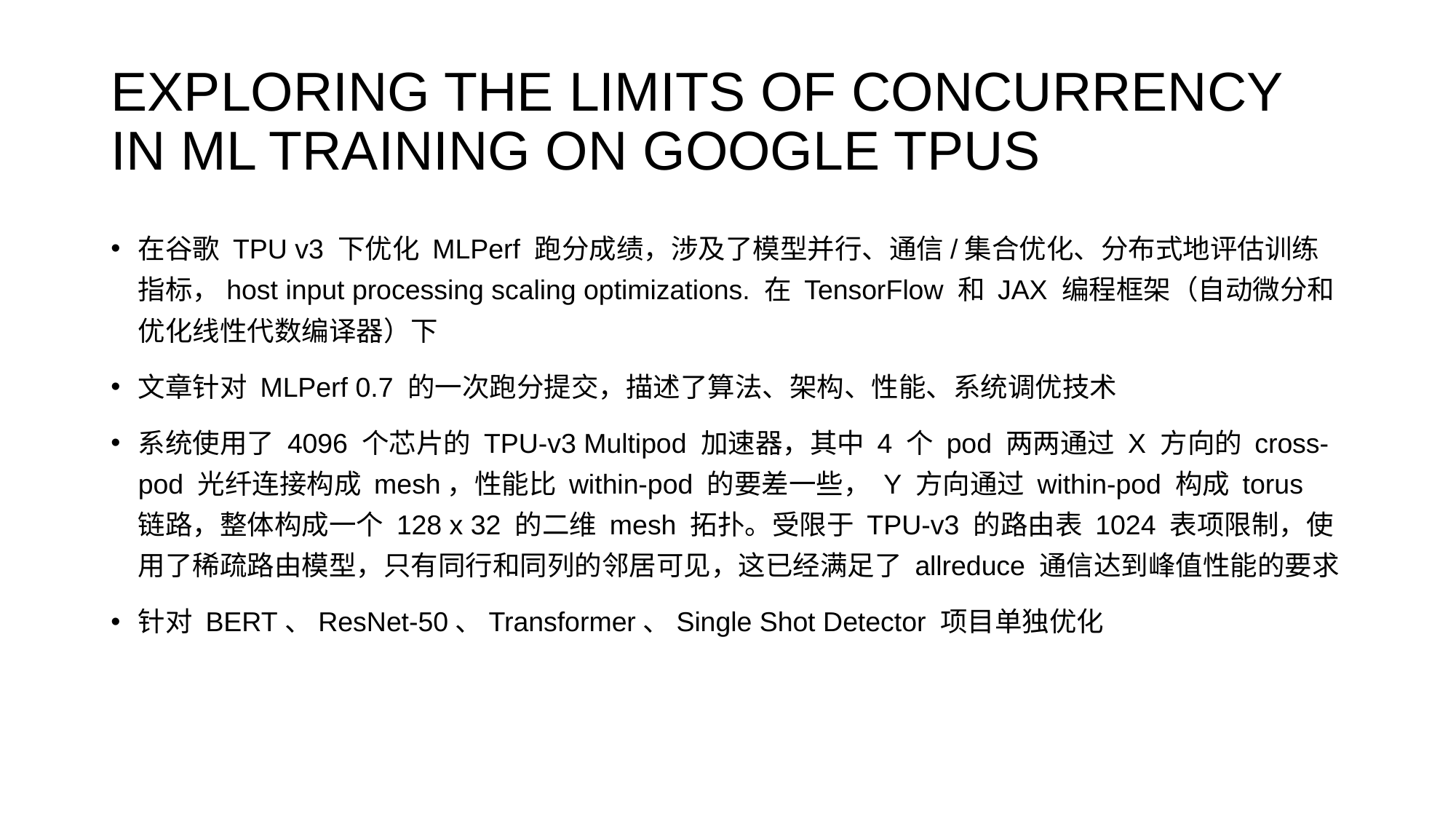

# EXPLORING THE LIMITS OF CONCURRENCY IN ML TRAINING ON GOOGLE TPUS
在谷歌 TPU v3 下优化 MLPerf 跑分成绩，涉及了模型并行、通信/集合优化、分布式地评估训练指标，host input processing scaling optimizations. 在 TensorFlow 和 JAX 编程框架（自动微分和优化线性代数编译器）下
文章针对 MLPerf 0.7 的一次跑分提交，描述了算法、架构、性能、系统调优技术
系统使用了 4096 个芯片的 TPU-v3 Multipod 加速器，其中 4 个 pod 两两通过 X 方向的 cross-pod 光纤连接构成 mesh，性能比 within-pod 的要差一些， Y 方向通过 within-pod 构成 torus 链路，整体构成一个 128 x 32 的二维 mesh 拓扑。受限于 TPU-v3 的路由表 1024 表项限制，使用了稀疏路由模型，只有同行和同列的邻居可见，这已经满足了 allreduce 通信达到峰值性能的要求
针对 BERT、ResNet-50、Transformer、Single Shot Detector 项目单独优化